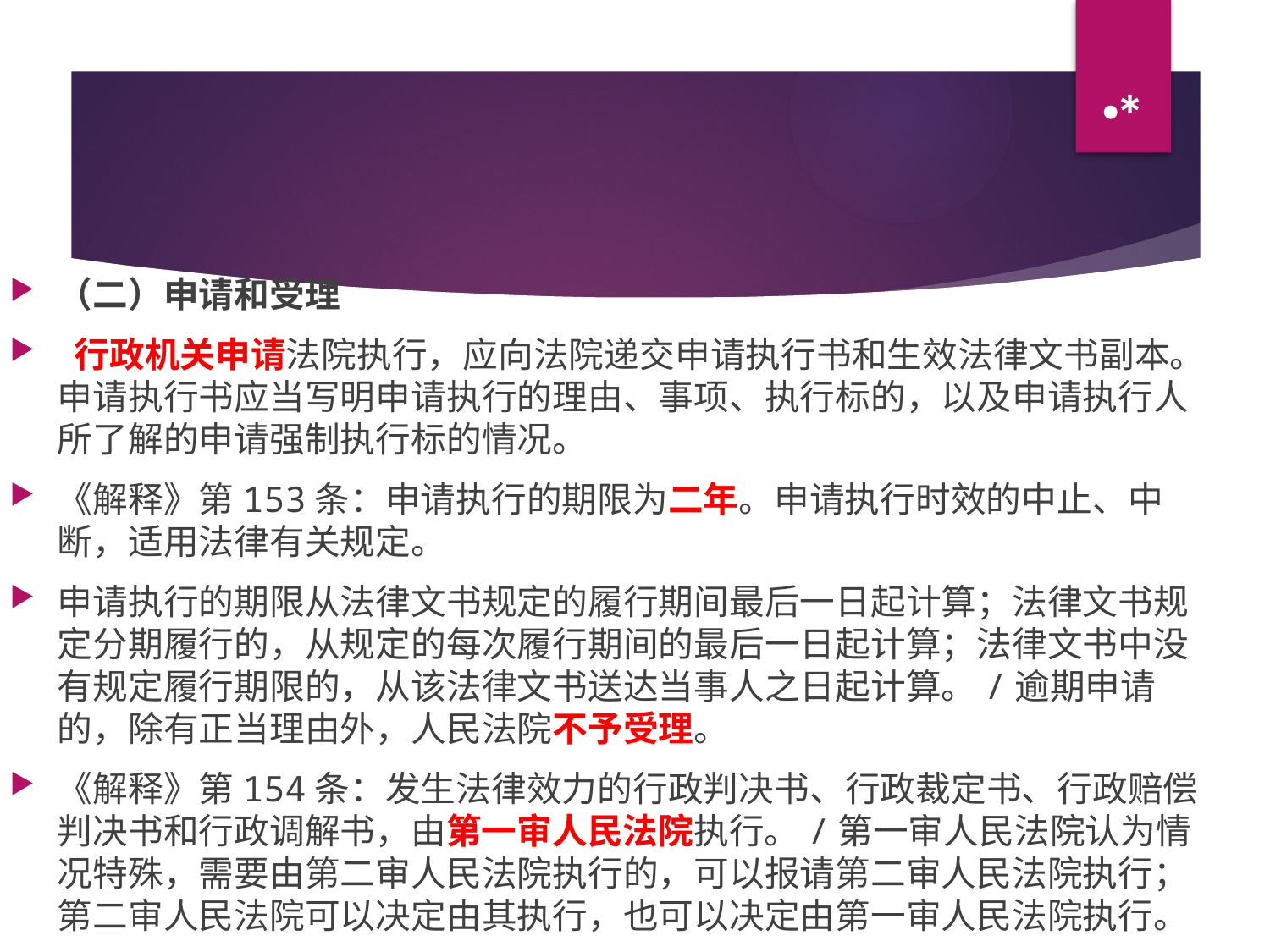

*
#
（二）申请和受理
 行政机关申请法院执行，应向法院递交申请执行书和生效法律文书副本。申请执行书应当写明申请执行的理由、事项、执行标的，以及申请执行人所了解的申请强制执行标的情况。
《解释》第153条：申请执行的期限为二年。申请执行时效的中止、中断，适用法律有关规定。
申请执行的期限从法律文书规定的履行期间最后一日起计算；法律文书规定分期履行的，从规定的每次履行期间的最后一日起计算；法律文书中没有规定履行期限的，从该法律文书送达当事人之日起计算。/逾期申请的，除有正当理由外，人民法院不予受理。
《解释》第154条：发生法律效力的行政判决书、行政裁定书、行政赔偿判决书和行政调解书，由第一审人民法院执行。/第一审人民法院认为情况特殊，需要由第二审人民法院执行的，可以报请第二审人民法院执行；第二审人民法院可以决定由其执行，也可以决定由第一审人民法院执行。